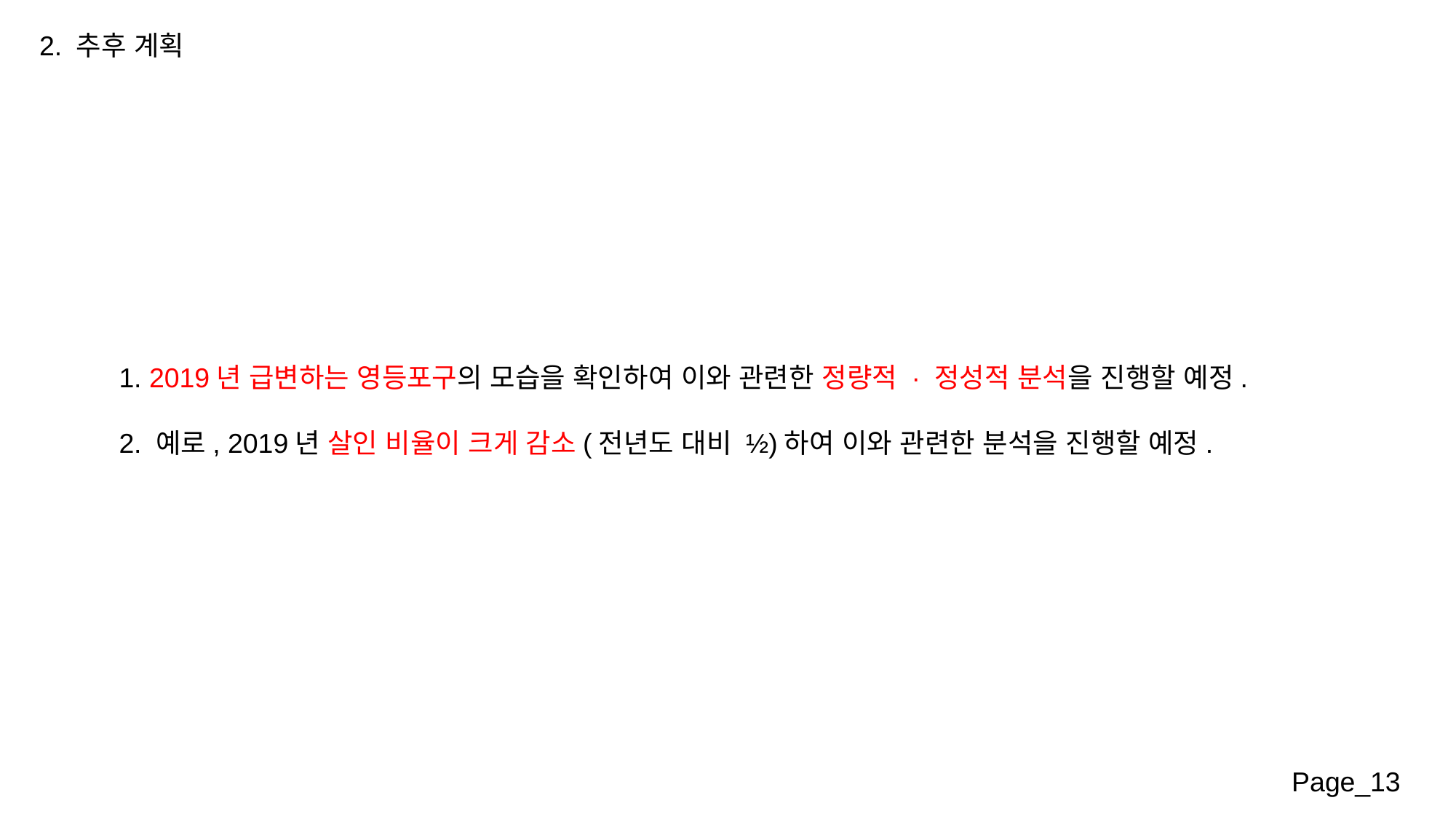

2. 추후 계획
1. 2019년 급변하는 영등포구의 모습을 확인하여 이와 관련한 정량적 · 정성적 분석을 진행할 예정.

2. 예로, 2019년 살인 비율이 크게 감소(전년도 대비 ½)하여 이와 관련한 분석을 진행할 예정.